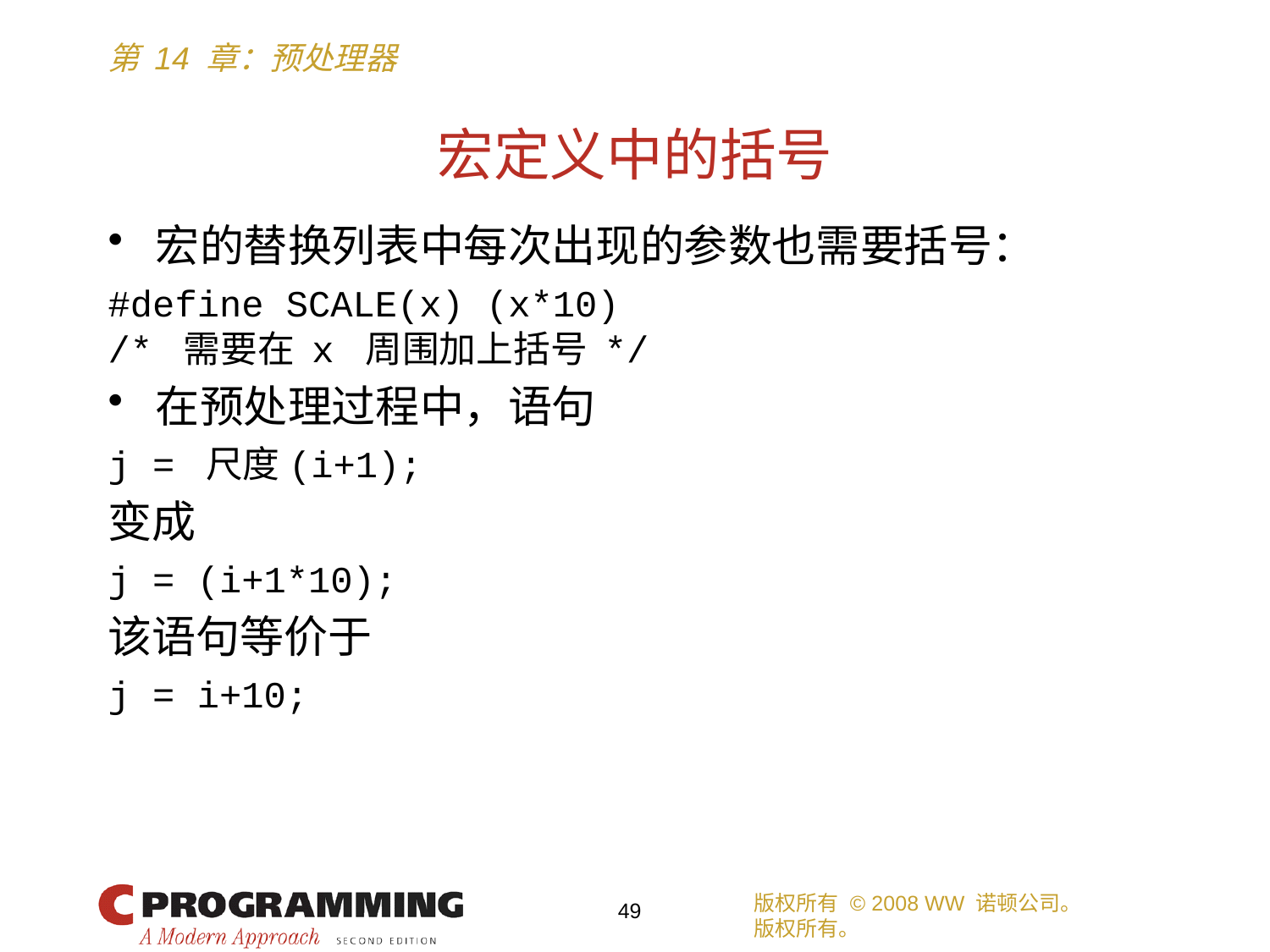

# 宏定义中的括号
宏的替换列表中每次出现的参数也需要括号：
#define SCALE(x) (x*10)
/* 需要在 x 周围加上括号 */
在预处理过程中，语句
j = 尺度(i+1);
变成
j = (i+1*10);
该语句等价于
j = i+10;
版权所有 © 2008 WW 诺顿公司。
版权所有。
49